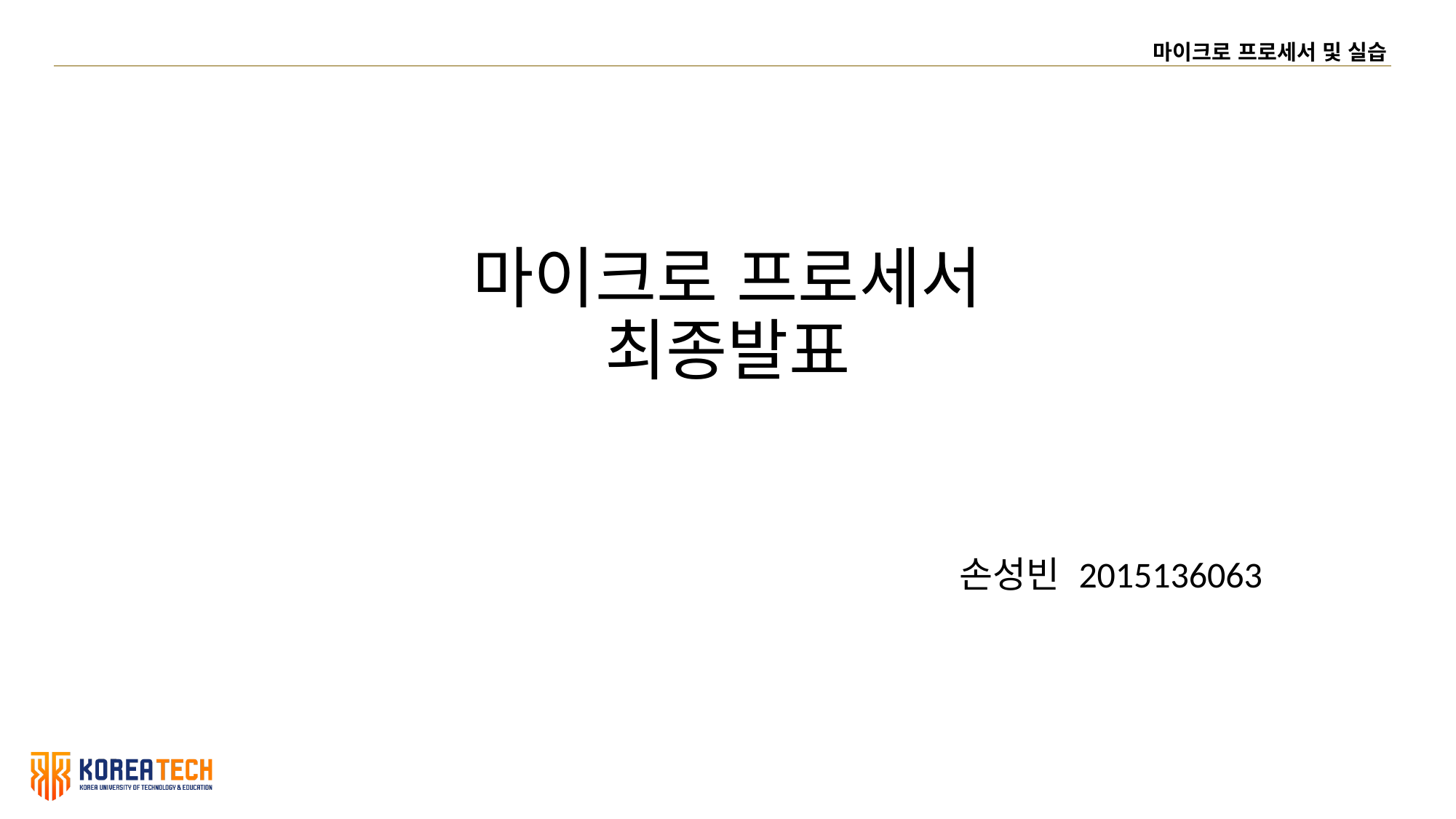

마이크로 프로세서 및 실습
# 마이크로 프로세서 최종발표

손성빈 2015136063